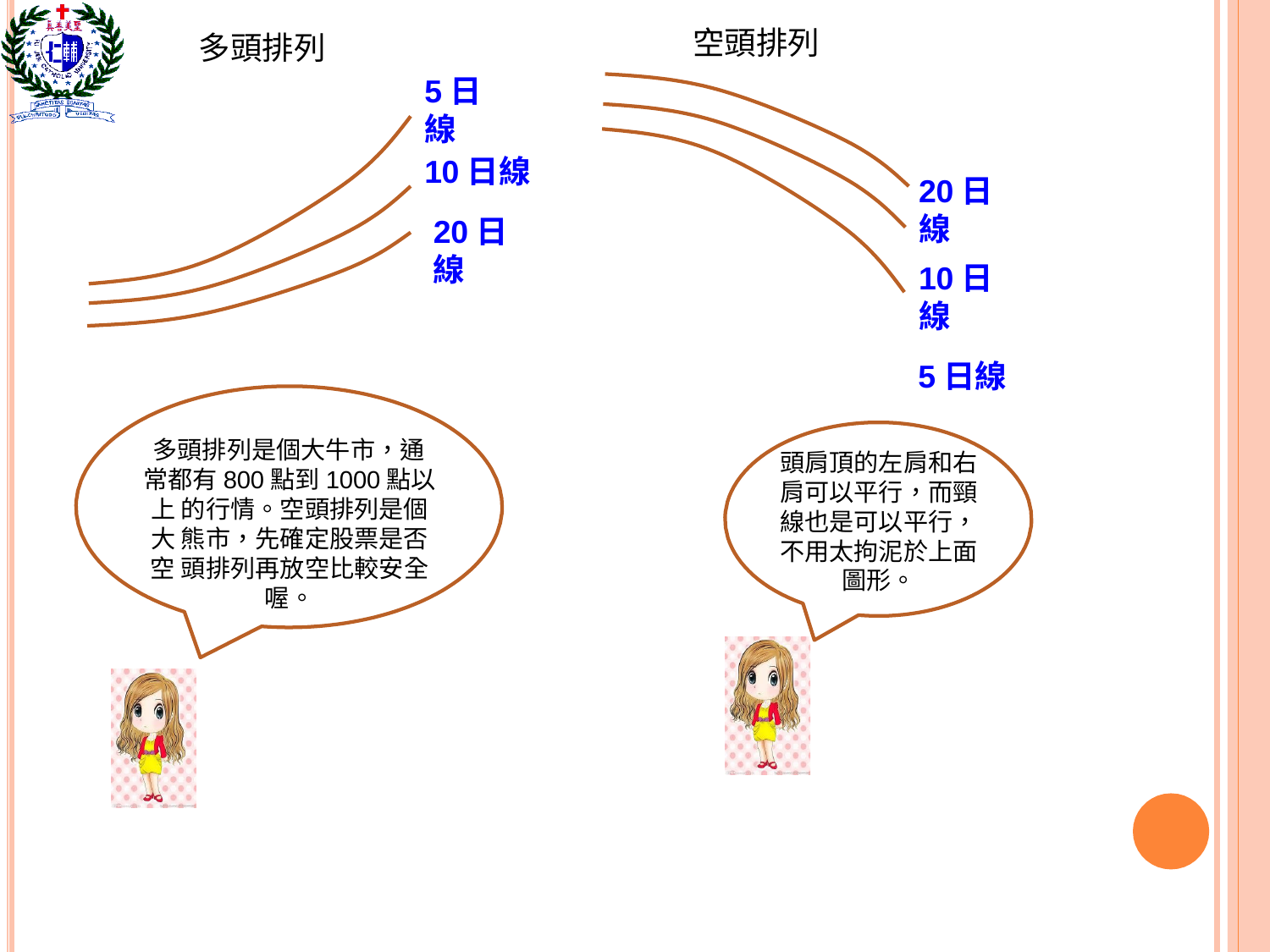

# 空頭排列
多頭排列
5日線

10日線
20日線

20日線
10日線
5日線

多頭排列是個大牛市，通 常都有800點到1000點以上 的行情。空頭排列是個大 熊市，先確定股票是否空 頭排列再放空比較安全喔。
頭肩頂的左肩和右 肩可以平行，而頸 線也是可以平行， 不用太拘泥於上面 圖形。